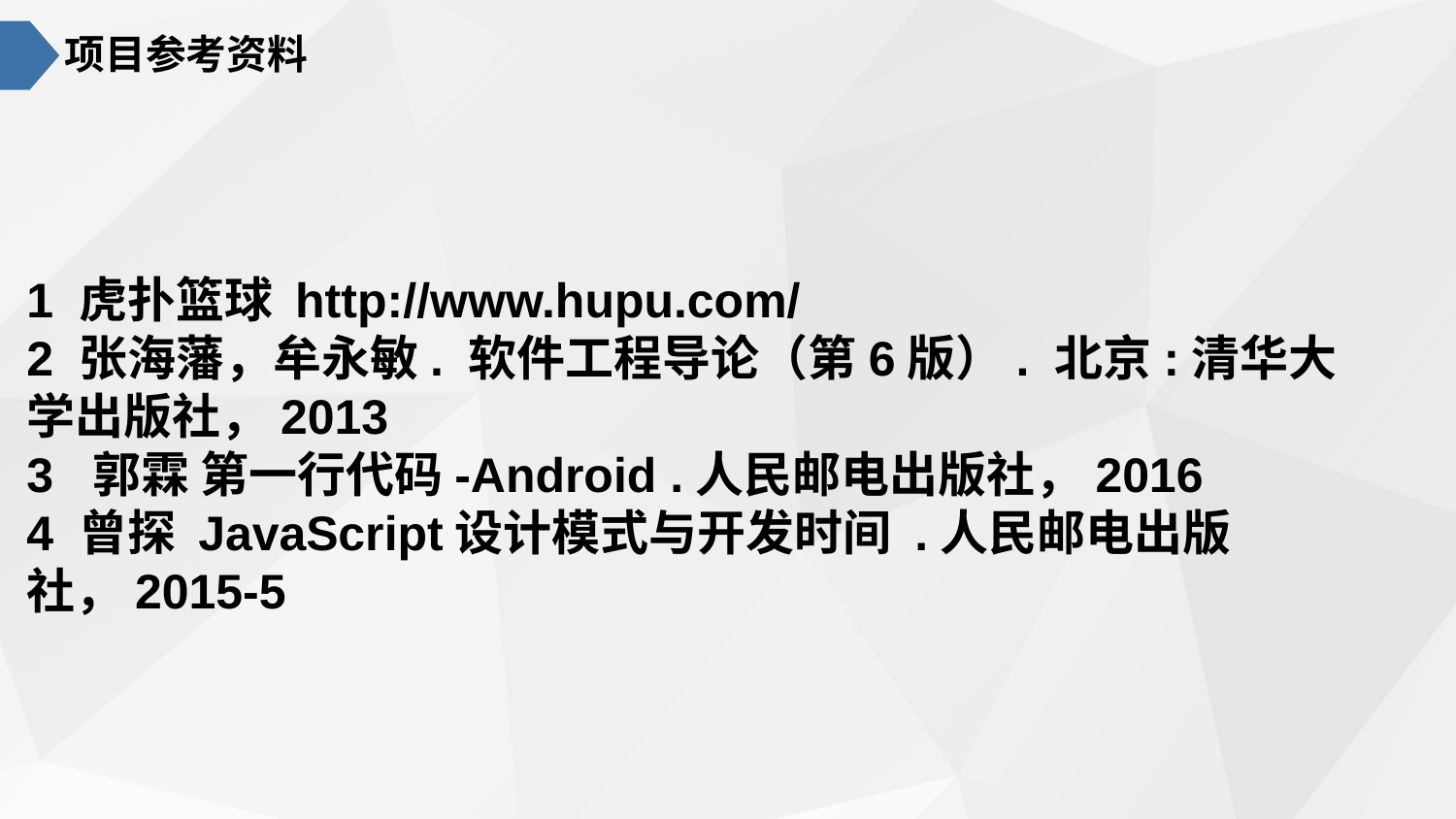

项目参考资料

1 虎扑篮球 http://www.hupu.com/
2 张海藩，牟永敏. 软件工程导论（第6版）. 北京:清华大学出版社，2013
3  郭霖 第一行代码-Android .人民邮电出版社，2016
4 曾探 JavaScript设计模式与开发时间 .人民邮电出版社，2015-5